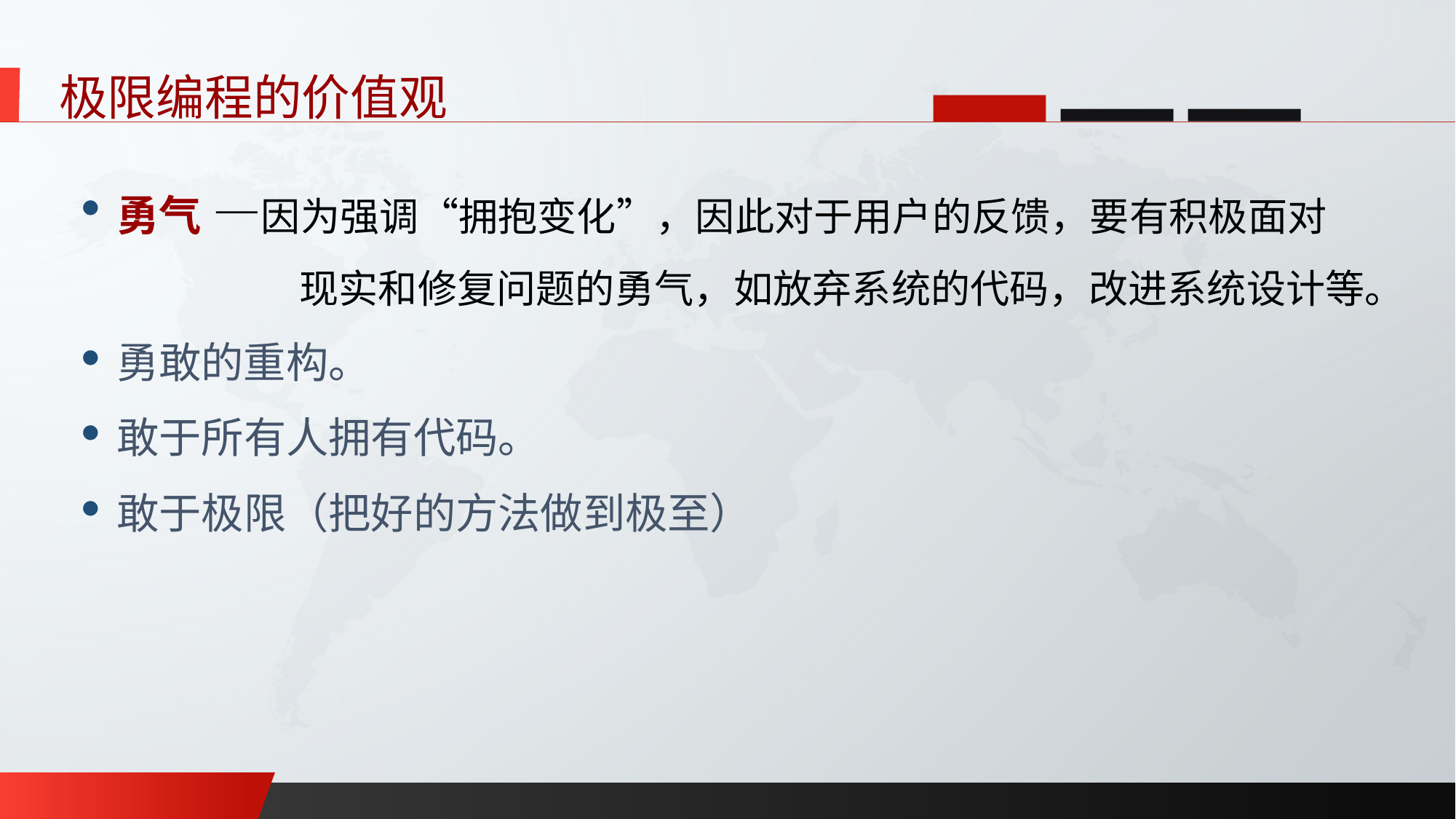

极限编程的价值观

勇气 —因为强调“拥抱变化”，因此对于用户的反馈，要有积极面对
	现实和修复问题的勇气，如放弃系统的代码，改进系统设计等。
勇敢的重构。
敢于所有人拥有代码。
敢于极限（把好的方法做到极至）